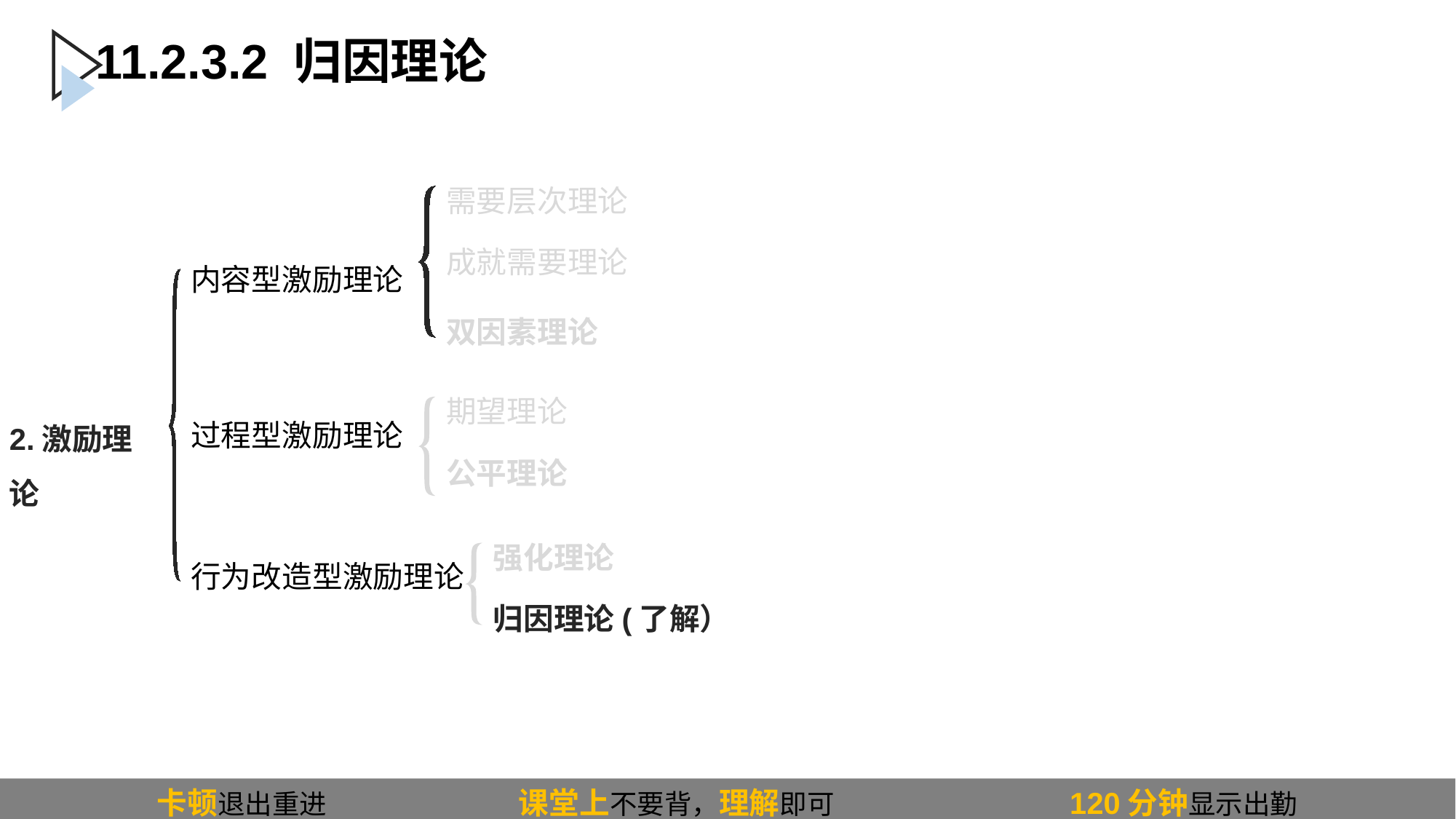

11.2.3.2 归因理论
需要层次理论

成就需要理论
双因素理论
内容型激励理论

过程型激励理论
行为改造型激励理论
期望理论

公平理论
2.激励理论
强化理论

归因理论(了解）